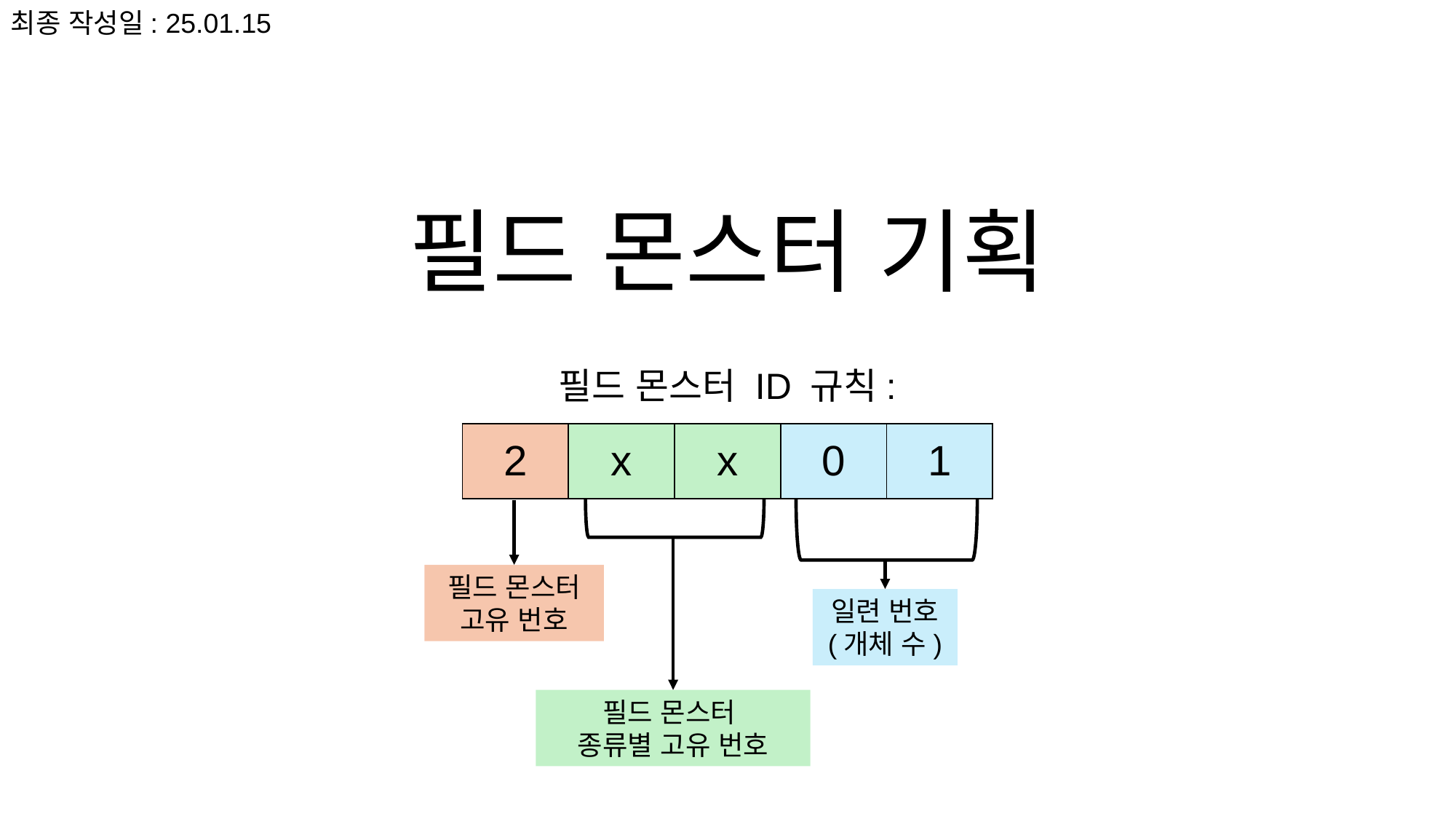

최종 작성일: 25.01.15
# 필드 몬스터 기획
필드 몬스터 ID 규칙:

| 2 | x | x | 0 | 1 |
| --- | --- | --- | --- | --- |

일련 번호
(개체 수)
필드 몬스터
고유 번호
필드 몬스터
종류별 고유 번호